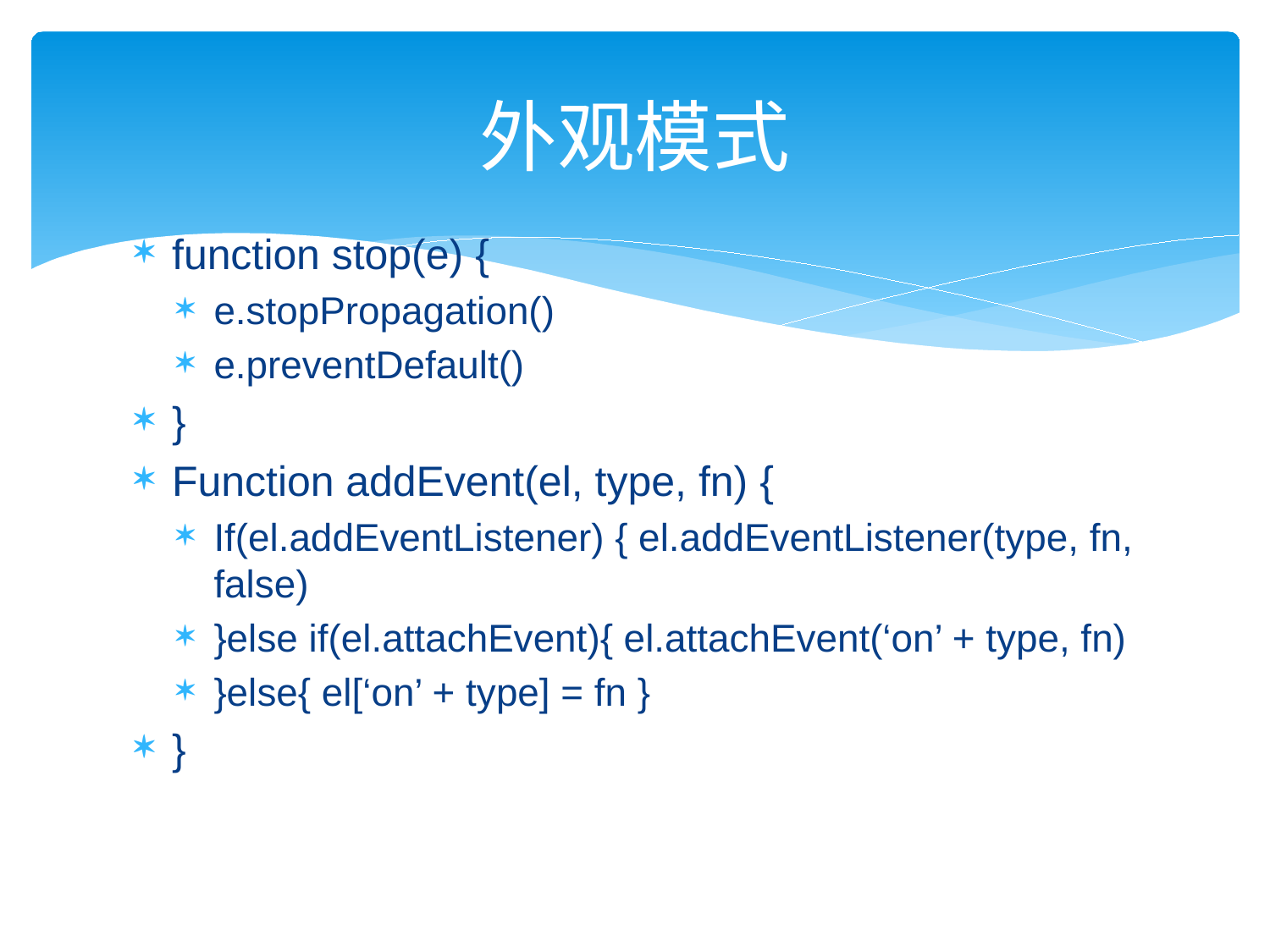

# 外观模式
function stop(e) {
e.stopPropagation()
e.preventDefault()
}
Function addEvent(el, type, fn) {
If(el.addEventListener) { el.addEventListener(type, fn, false)
}else if(el.attachEvent){ el.attachEvent(‘on’ + type, fn)
}else{ el[‘on’ + type] = fn }
}